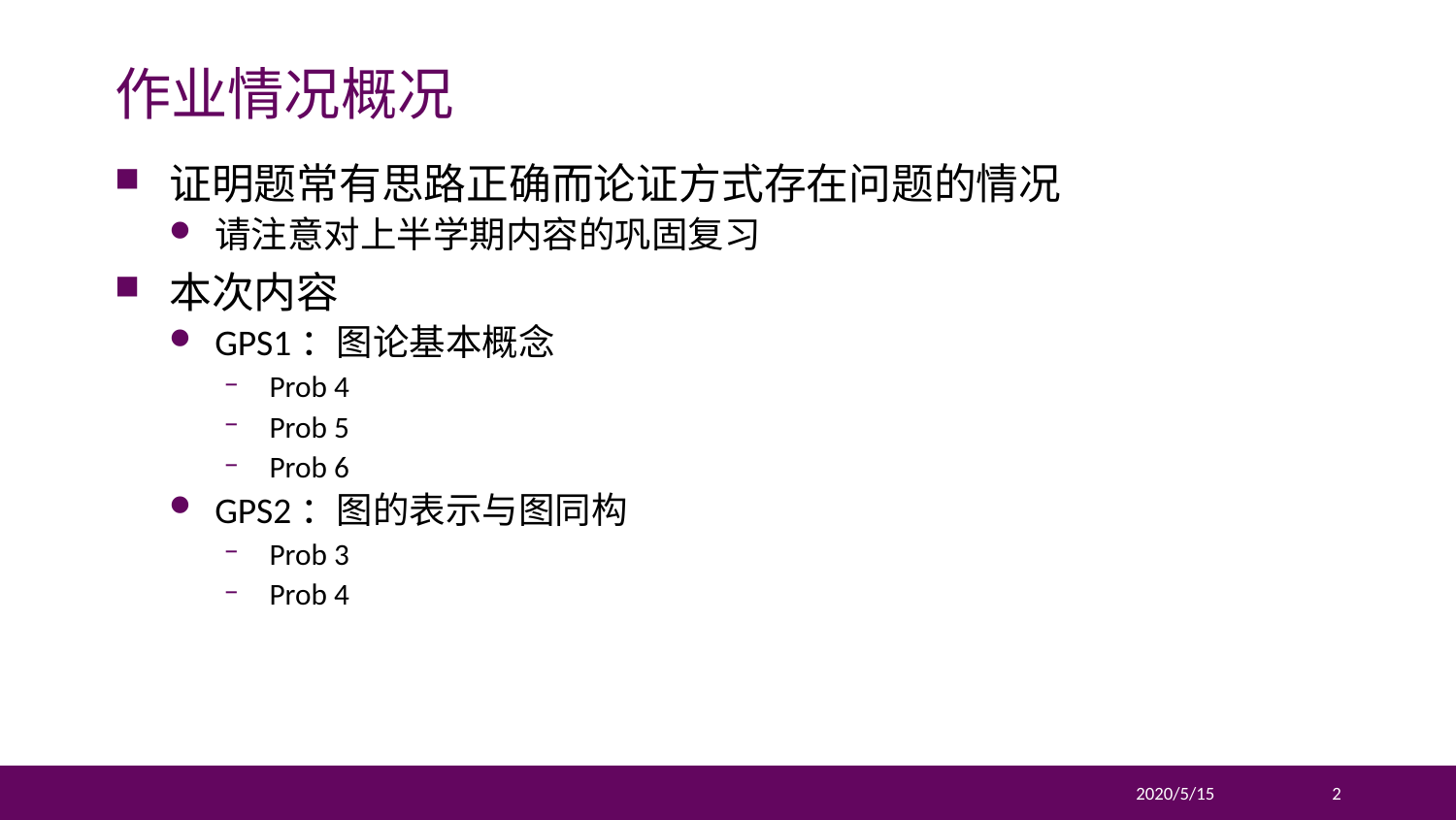

# 作业情况概况
证明题常有思路正确而论证方式存在问题的情况
请注意对上半学期内容的巩固复习
本次内容
GPS1：图论基本概念
Prob 4
Prob 5
Prob 6
GPS2：图的表示与图同构
Prob 3
Prob 4
2020/5/15
2